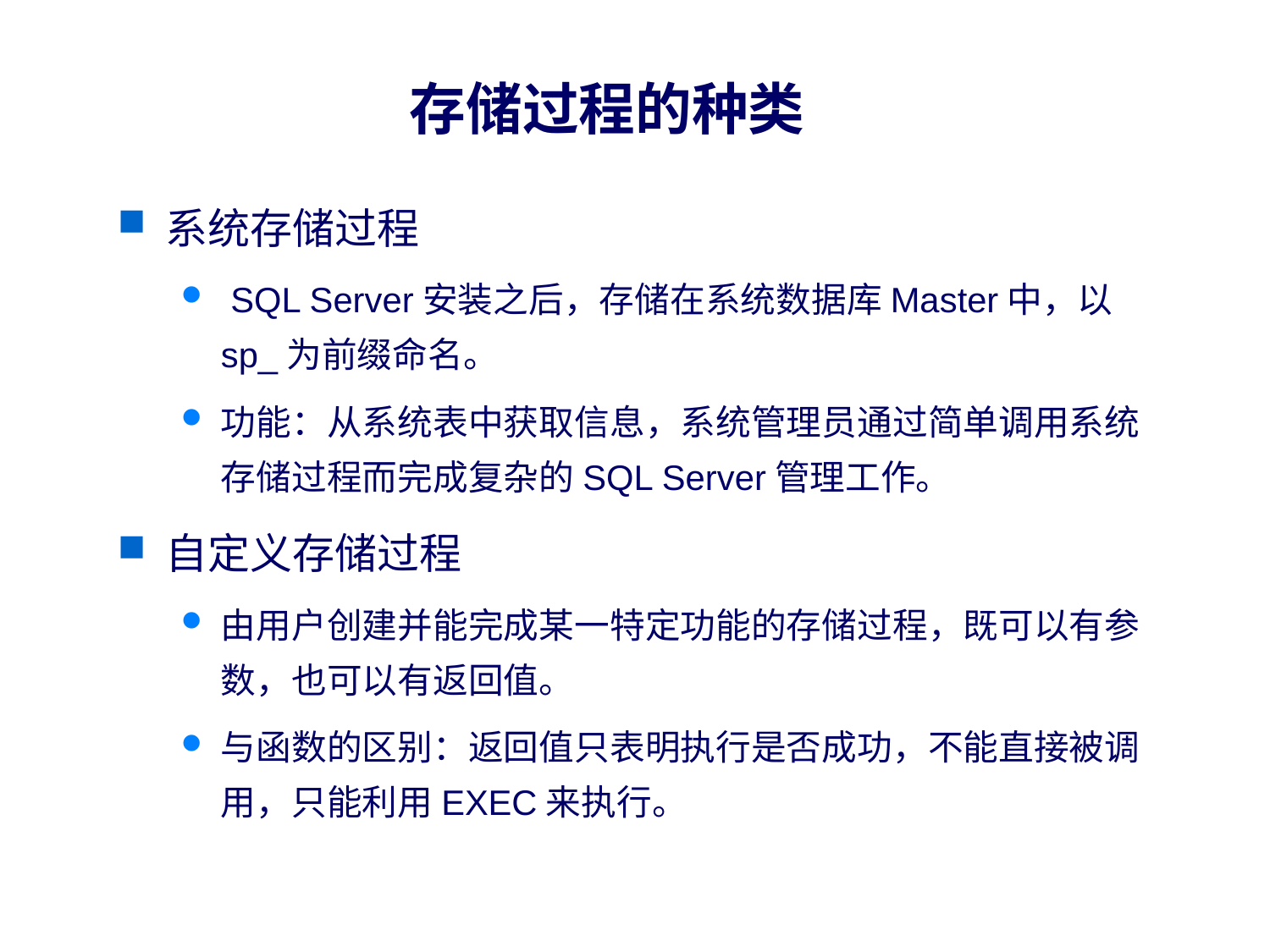

# 存储过程的种类
系统存储过程
 SQL Server安装之后，存储在系统数据库Master中，以sp_为前缀命名。
功能：从系统表中获取信息，系统管理员通过简单调用系统存储过程而完成复杂的SQL Server管理工作。
自定义存储过程
由用户创建并能完成某一特定功能的存储过程，既可以有参数，也可以有返回值。
与函数的区别：返回值只表明执行是否成功，不能直接被调用，只能利用EXEC来执行。